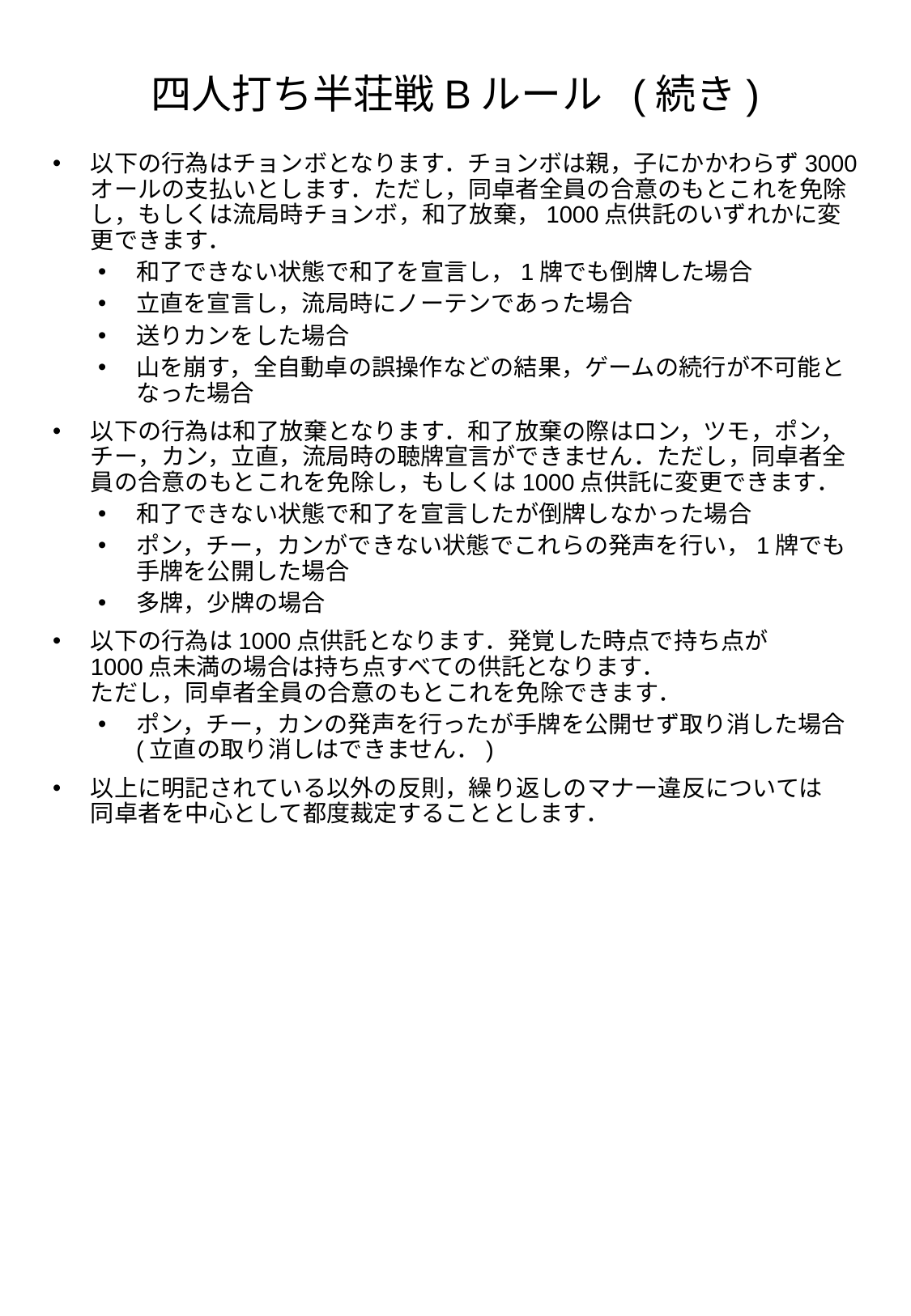

# 四人打ち半荘戦Bルール (続き)
以下の行為はチョンボとなります．チョンボは親，子にかかわらず3000オールの支払いとします．ただし，同卓者全員の合意のもとこれを免除し，もしくは流局時チョンボ，和了放棄，1000点供託のいずれかに変更できます．
和了できない状態で和了を宣言し，1牌でも倒牌した場合
立直を宣言し，流局時にノーテンであった場合
送りカンをした場合
山を崩す，全自動卓の誤操作などの結果，ゲームの続行が不可能となった場合
以下の行為は和了放棄となります．和了放棄の際はロン，ツモ，ポン，チー，カン，立直，流局時の聴牌宣言ができません．ただし，同卓者全員の合意のもとこれを免除し，もしくは1000点供託に変更できます．
和了できない状態で和了を宣言したが倒牌しなかった場合
ポン，チー，カンができない状態でこれらの発声を行い，1牌でも
手牌を公開した場合
多牌，少牌の場合
以下の行為は1000点供託となります．発覚した時点で持ち点が
1000点未満の場合は持ち点すべての供託となります．
ただし，同卓者全員の合意のもとこれを免除できます．
ポン，チー，カンの発声を行ったが手牌を公開せず取り消した場合
(立直の取り消しはできません．)
以上に明記されている以外の反則，繰り返しのマナー違反については
同卓者を中心として都度裁定することとします．